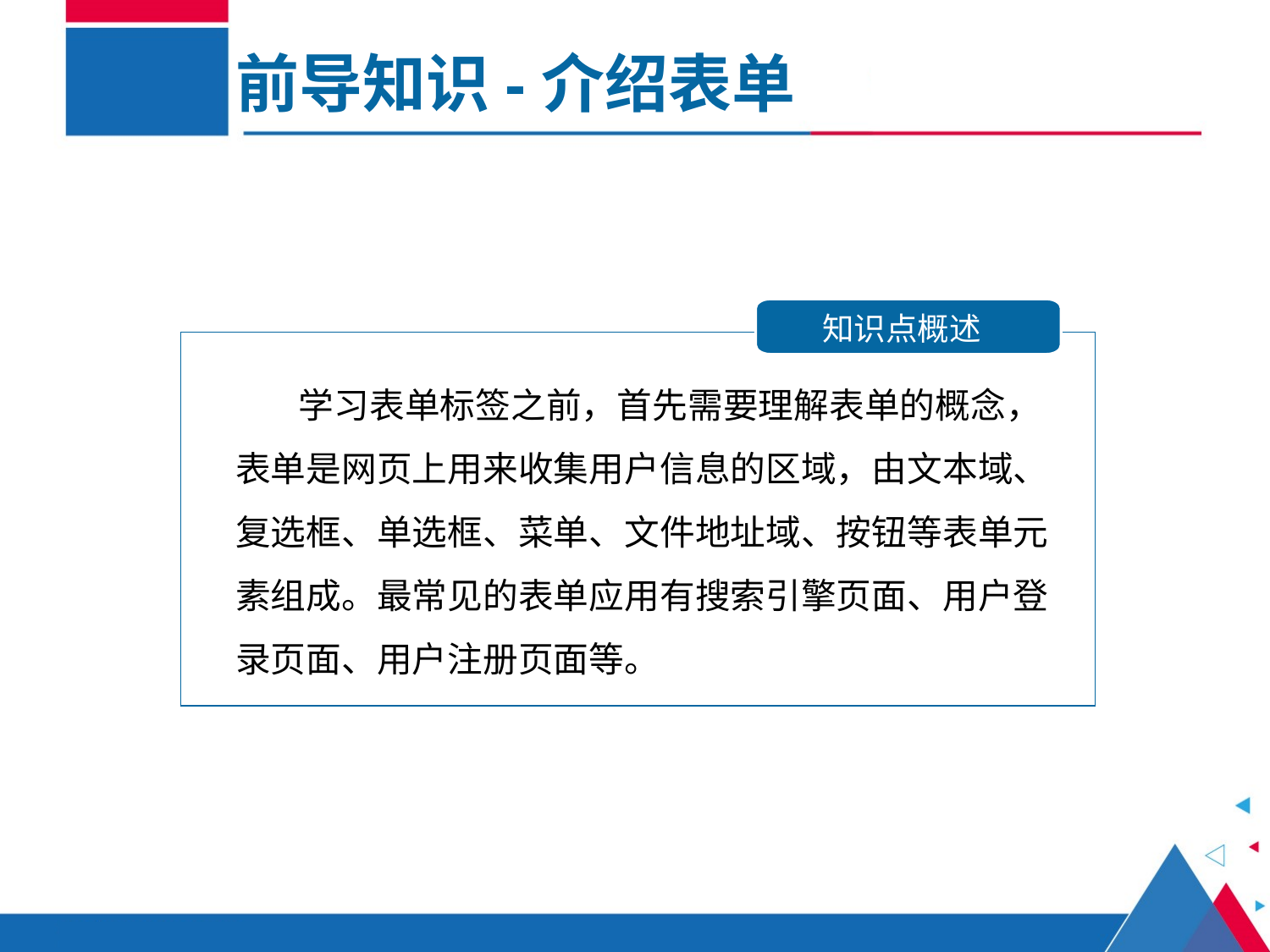

前导知识-介绍表单

知识点概述
       学习表单标签之前，首先需要理解表单的概念，表单是网页上用来收集用户信息的区域，由文本域、复选框、单选框、菜单、文件地址域、按钮等表单元素组成。最常见的表单应用有搜索引擎页面、用户登录页面、用户注册页面等。